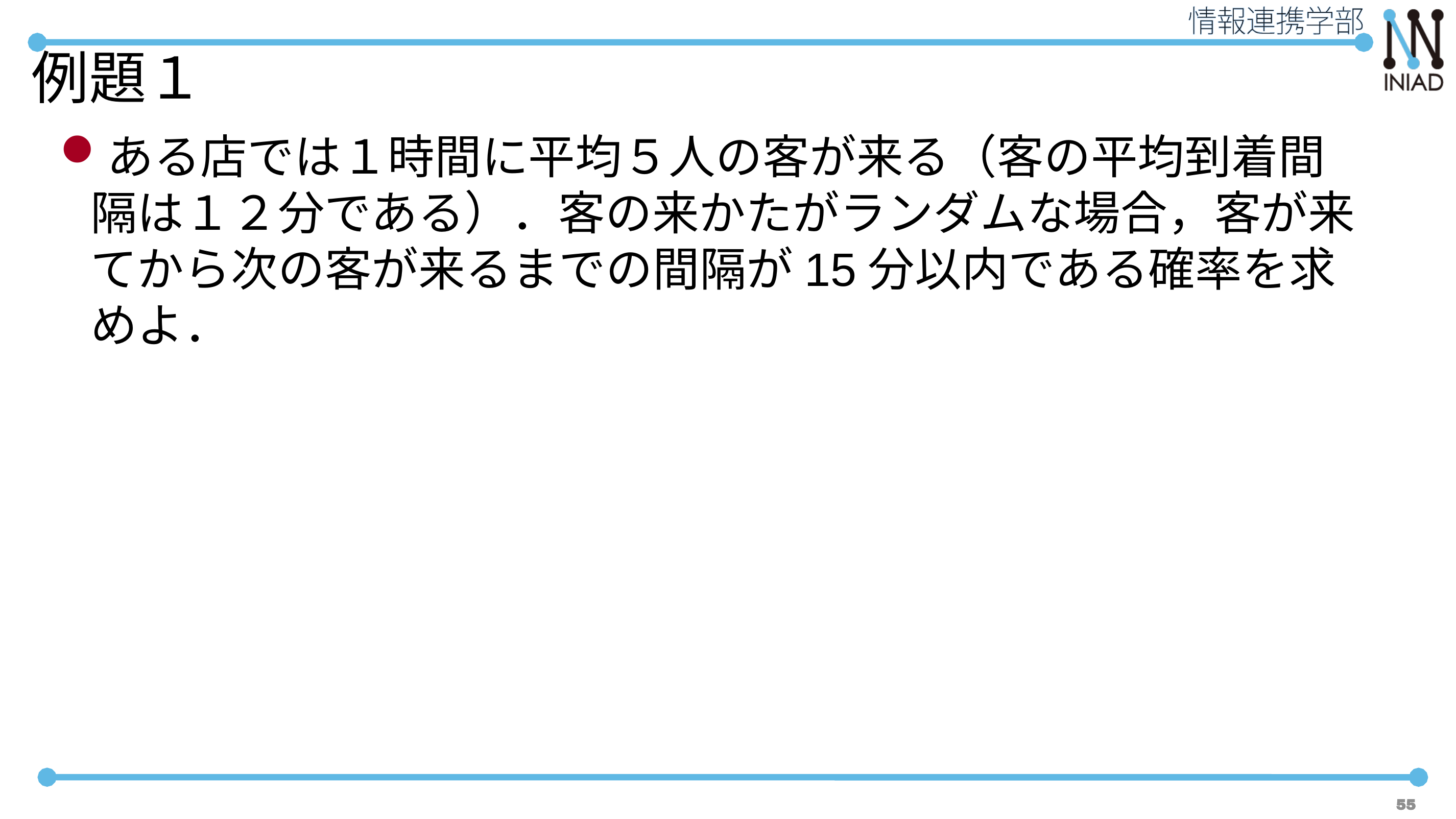

# 例題１
ある店では１時間に平均５人の客が来る（客の平均到着間隔は１２分である）．客の来かたがランダムな場合，客が来てから次の客が来るまでの間隔が15分以内である確率を求めよ．
55